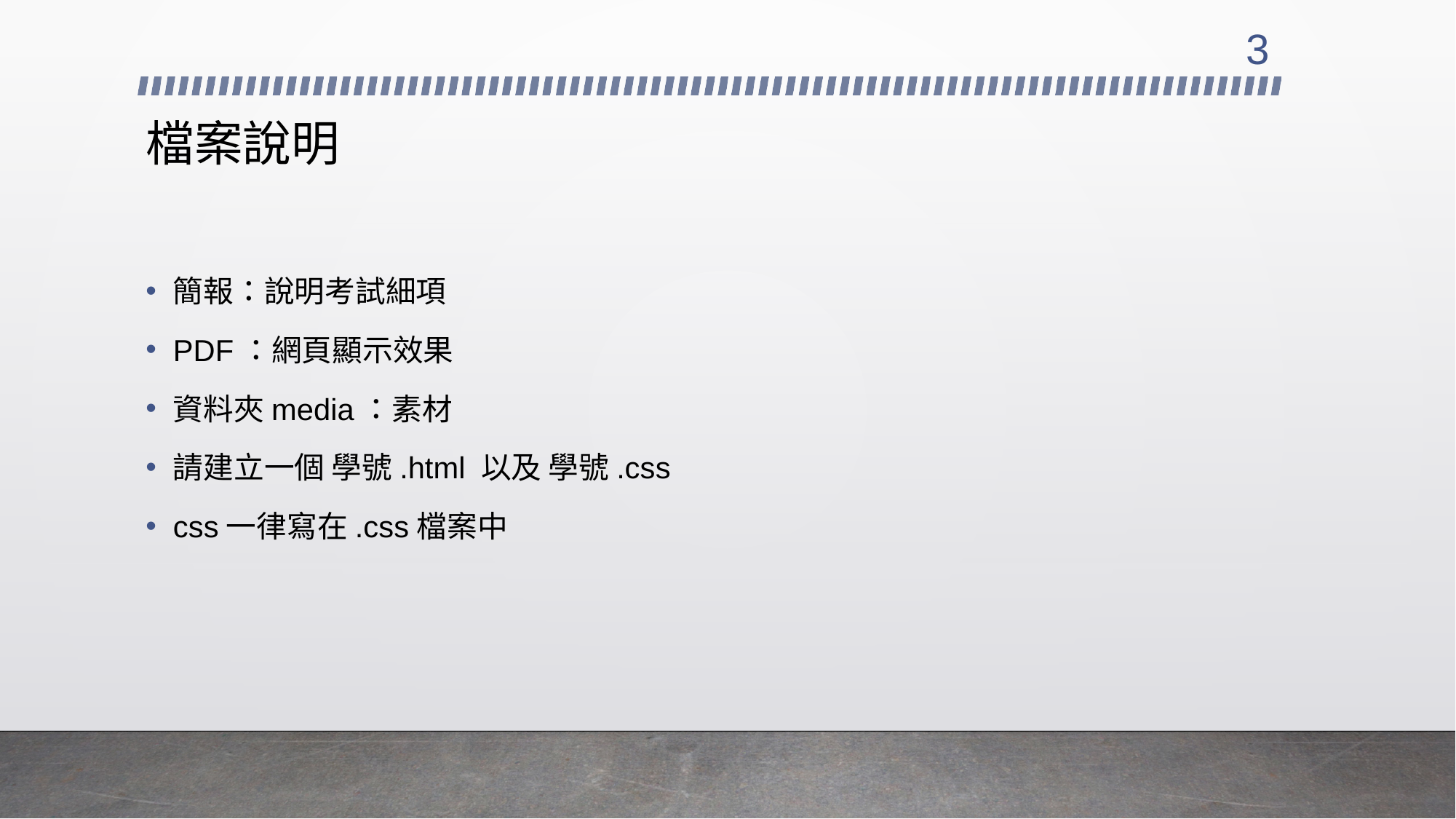

3
# 檔案說明
簡報：說明考試細項
PDF：網頁顯示效果
資料夾media：素材
請建立一個 學號.html 以及 學號.css
css一律寫在.css檔案中